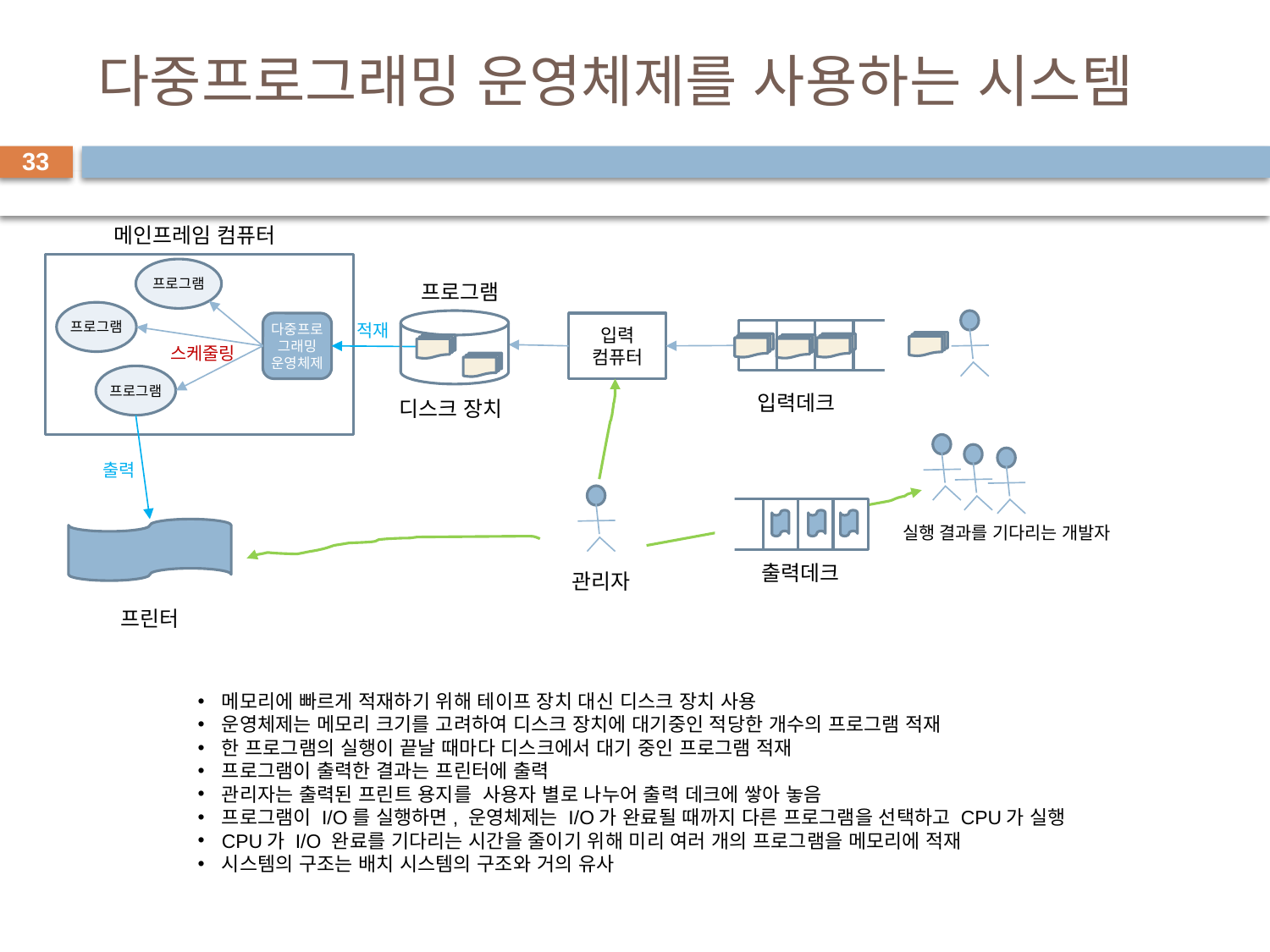

# 다중프로그래밍 운영체제를 사용하는 시스템
33
메인프레임 컴퓨터

프로그램
프로그램
프로그램

다중프로그래밍 운영체제
적재
입력
컴퓨터

스케줄링

프로그램

입력데크
디스크 장치

출력

실행 결과를 기다리는 개발자

출력데크
관리자
프린터
메모리에 빠르게 적재하기 위해 테이프 장치 대신 디스크 장치 사용
운영체제는 메모리 크기를 고려하여 디스크 장치에 대기중인 적당한 개수의 프로그램 적재
한 프로그램의 실행이 끝날 때마다 디스크에서 대기 중인 프로그램 적재
프로그램이 출력한 결과는 프린터에 출력
관리자는 출력된 프린트 용지를  사용자 별로 나누어 출력 데크에 쌓아 놓음
프로그램이 I/O를 실행하면, 운영체제는 I/O가 완료될 때까지 다른 프로그램을 선택하고 CPU가 실행
CPU가 I/O 완료를 기다리는 시간을 줄이기 위해 미리 여러 개의 프로그램을 메모리에 적재
시스템의 구조는 배치 시스템의 구조와 거의 유사